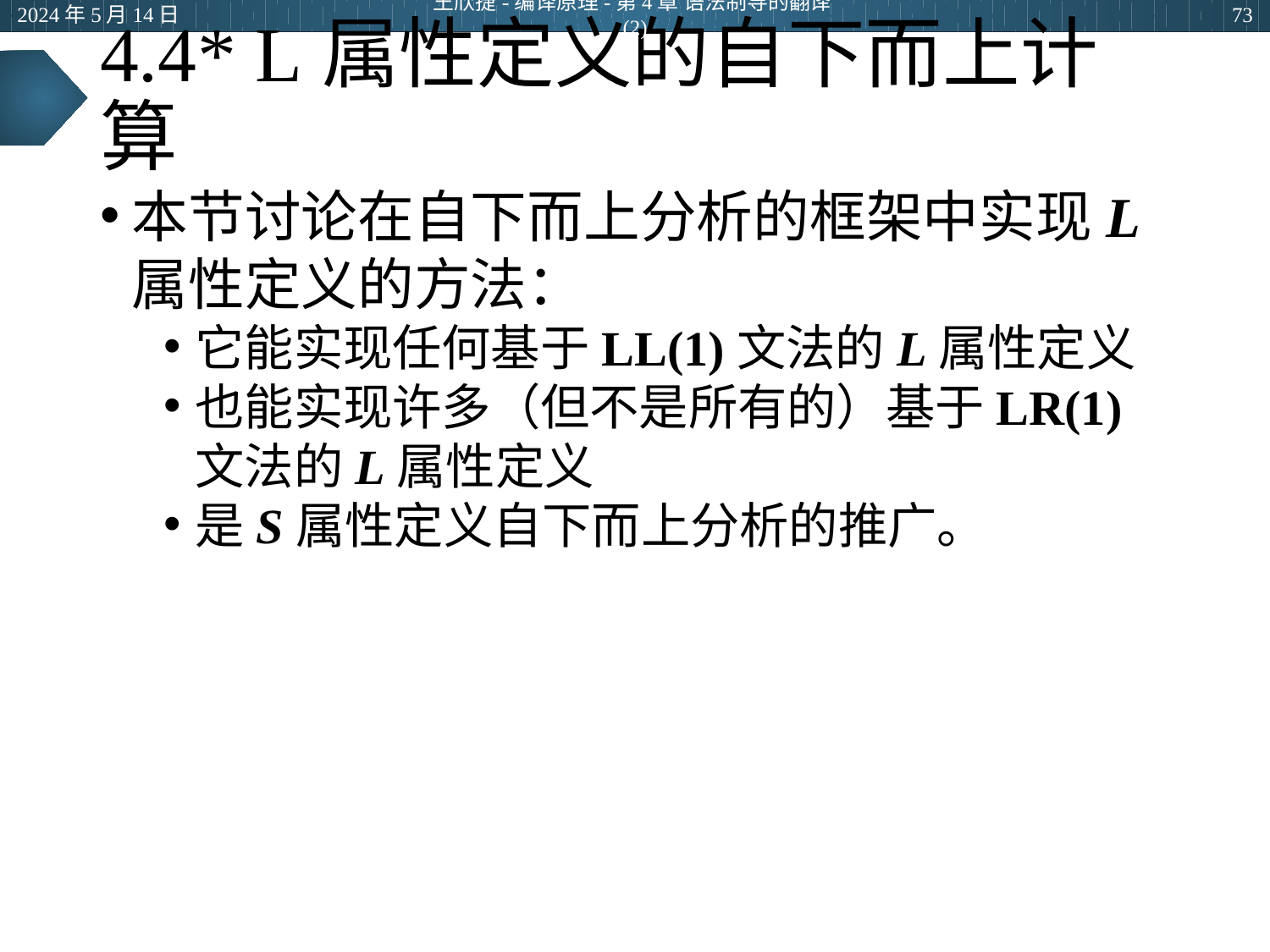

2024年5月14日
王欣捷-编译原理-第4章 语法制导的翻译(2)
73
# 4.4* L属性定义的自下而上计算
本节讨论在自下而上分析的框架中实现L属性定义的方法：
它能实现任何基于LL(1)文法的L属性定义
也能实现许多（但不是所有的）基于LR(1) 文法的L属性定义
是S属性定义自下而上分析的推广。